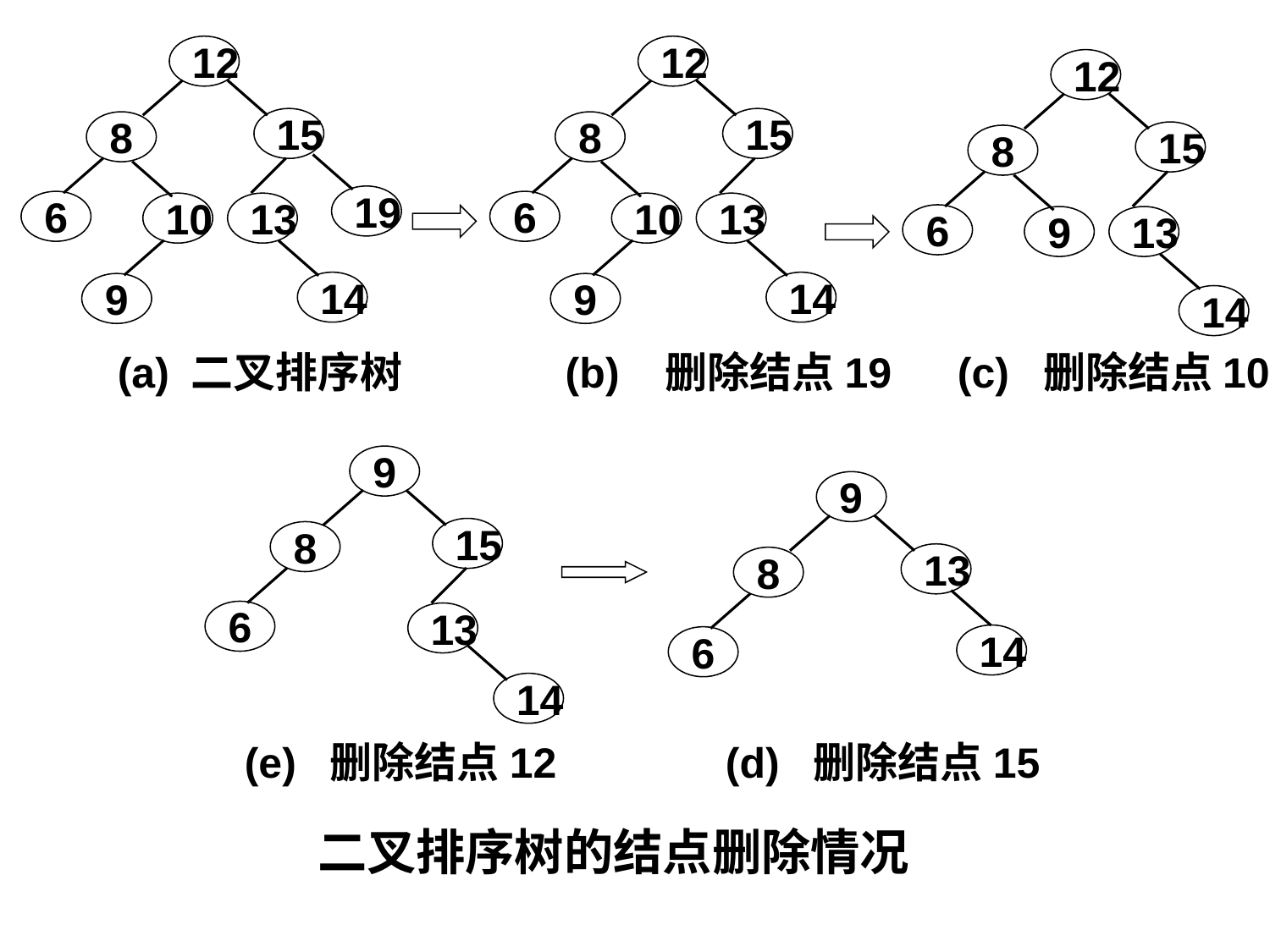

12

15
8

19
6
10
13

14
9
(a) 二叉排序树
12

15
8

6
10
13

14
9
12

15
8

6
9
13

14

(b)   删除结点19
(c)  删除结点10
9

15
8

6
13

14
9

13
8

14
6

(e)  删除结点12
(d)  删除结点15
二叉排序树的结点删除情况